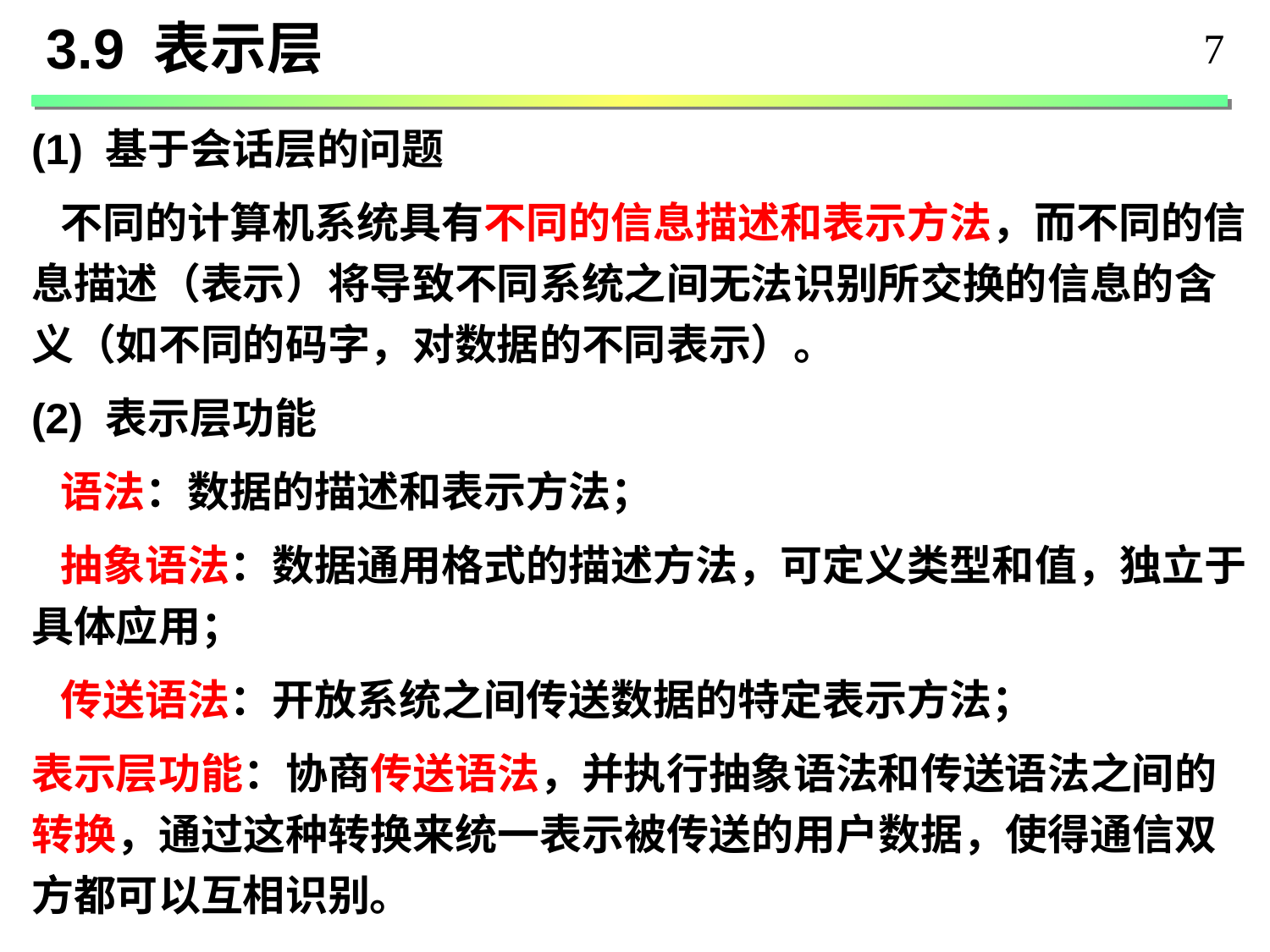

3.9 表示层
7

(1) 基于会话层的问题
  不同的计算机系统具有不同的信息描述和表示方法，而不同的信息描述（表示）将导致不同系统之间无法识别所交换的信息的含义（如不同的码字，对数据的不同表示）。
(2) 表示层功能
  语法：数据的描述和表示方法；
  抽象语法：数据通用格式的描述方法，可定义类型和值，独立于具体应用；
  传送语法：开放系统之间传送数据的特定表示方法；
表示层功能：协商传送语法，并执行抽象语法和传送语法之间的转换，通过这种转换来统一表示被传送的用户数据，使得通信双方都可以互相识别。